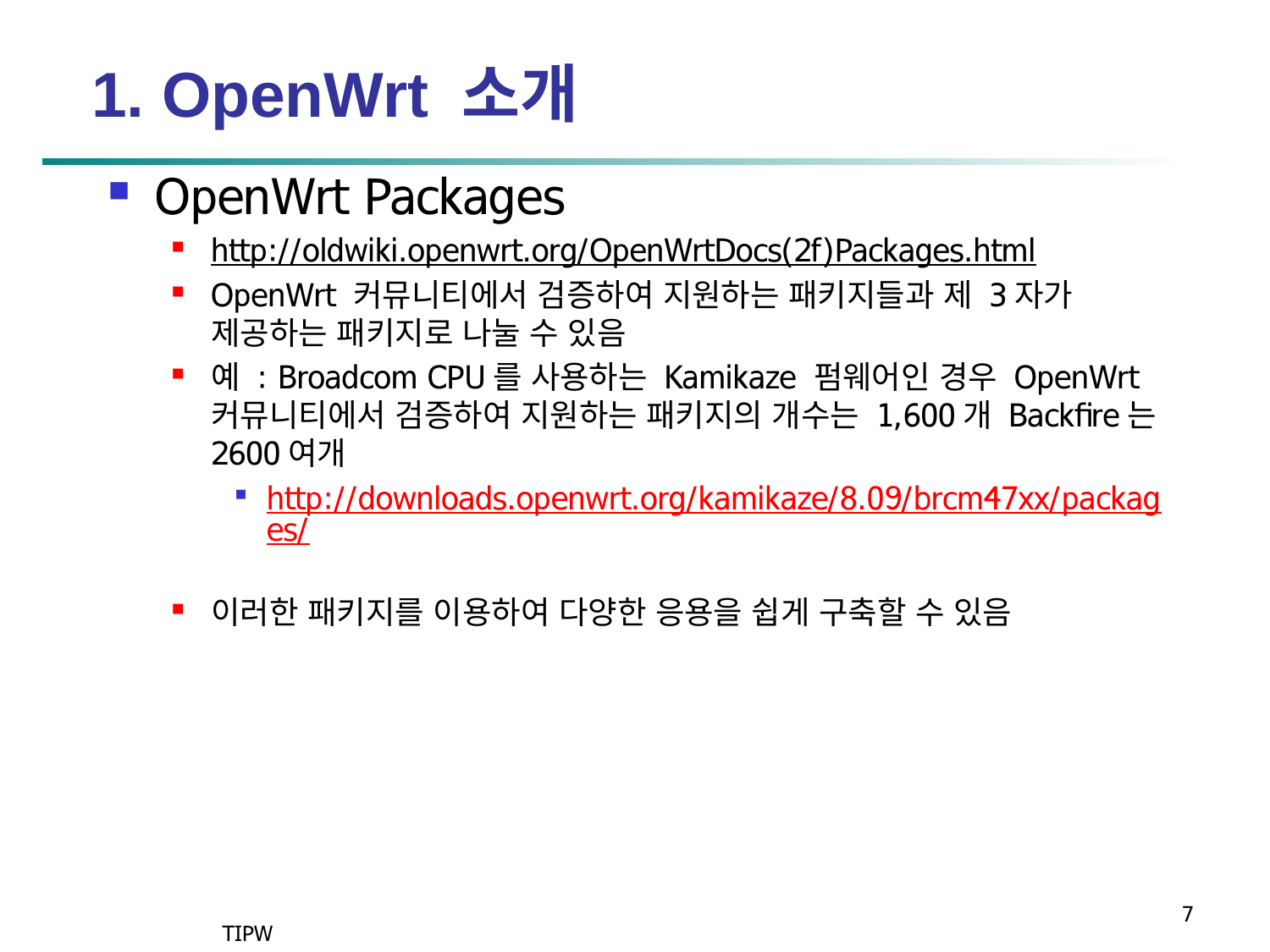

# 1. OpenWrt 소개
OpenWrt Packages
http://oldwiki.openwrt.org/OpenWrtDocs(2f)Packages.html
OpenWrt 커뮤니티에서 검증하여 지원하는 패키지들과 제 3자가 제공하는 패키지로 나눌 수 있음
예 : Broadcom CPU를 사용하는 Kamikaze 펌웨어인 경우 OpenWrt 커뮤니티에서 검증하여 지원하는 패키지의 개수는 1,600개 Backfire는 2600여개
http://downloads.openwrt.org/kamikaze/8.09/brcm47xx/packages/
이러한 패키지를 이용하여 다양한 응용을 쉽게 구축할 수 있음
7
TIPW